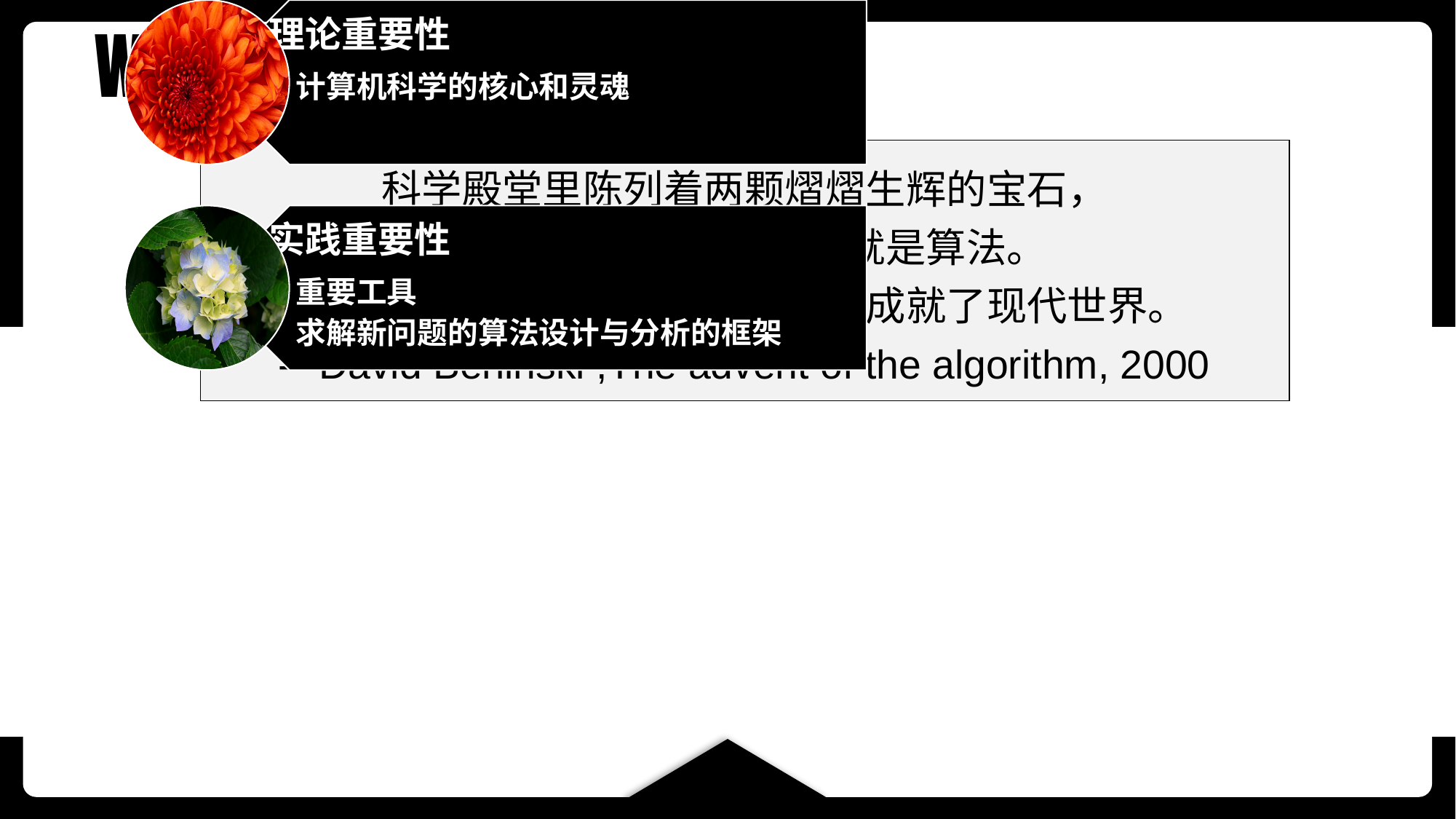

# Why study algorithms?
科学殿堂里陈列着两颗熠熠生辉的宝石，
一颗是微积分，另一颗就是算法。
微积分成就了现代科学，而算法成就了现代世界。
---David Berlinski ,The advent of the algorithm, 2000
理论重要性
计算机科学的核心和灵魂
实践重要性
重要工具
求解新问题的算法设计与分析的框架